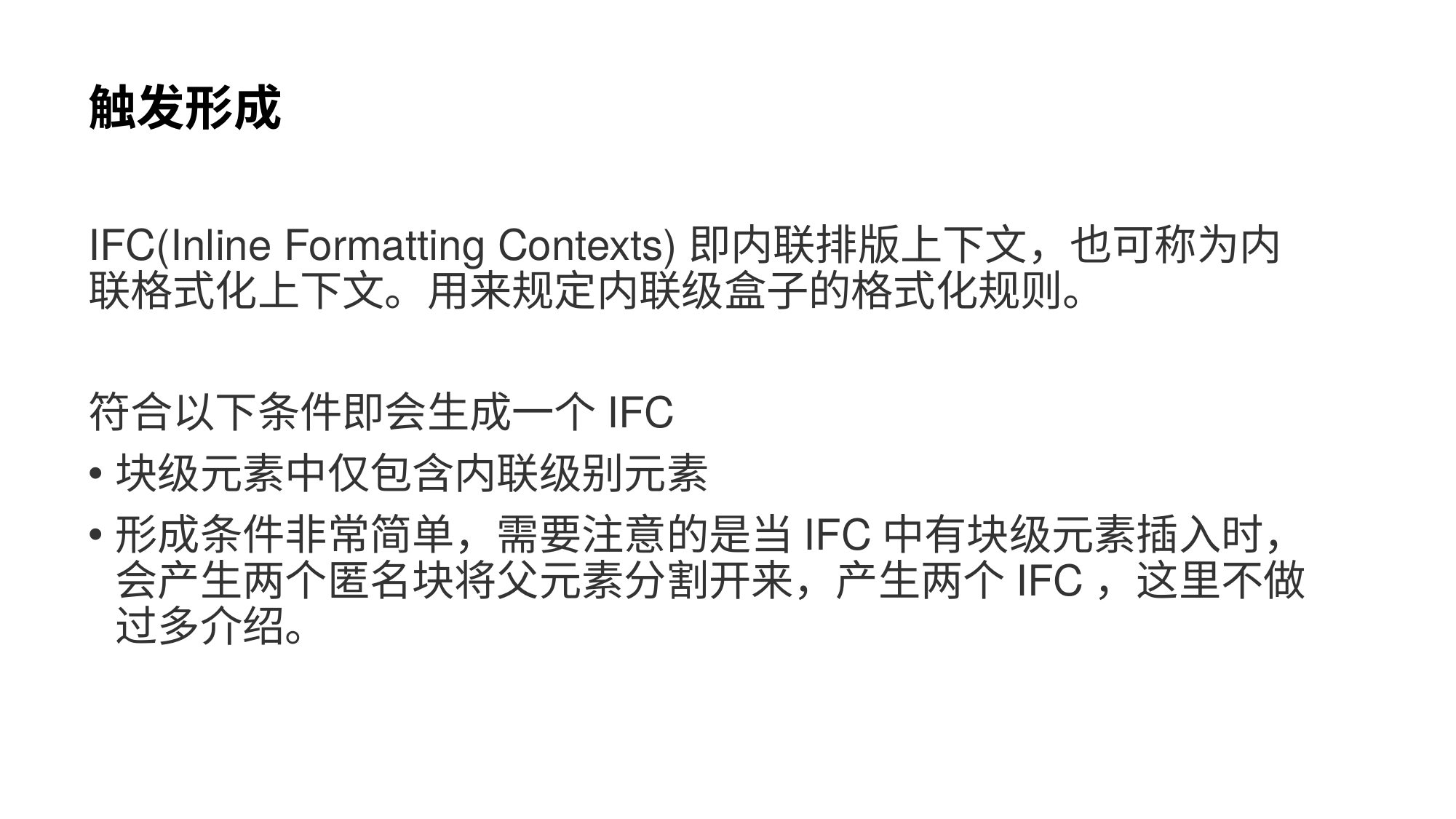

# 触发形成
IFC(Inline Formatting Contexts)即内联排版上下文，也可称为内联格式化上下文。用来规定内联级盒子的格式化规则。

符合以下条件即会生成一个IFC
块级元素中仅包含内联级别元素
形成条件非常简单，需要注意的是当IFC中有块级元素插入时，会产生两个匿名块将父元素分割开来，产生两个IFC，这里不做过多介绍。